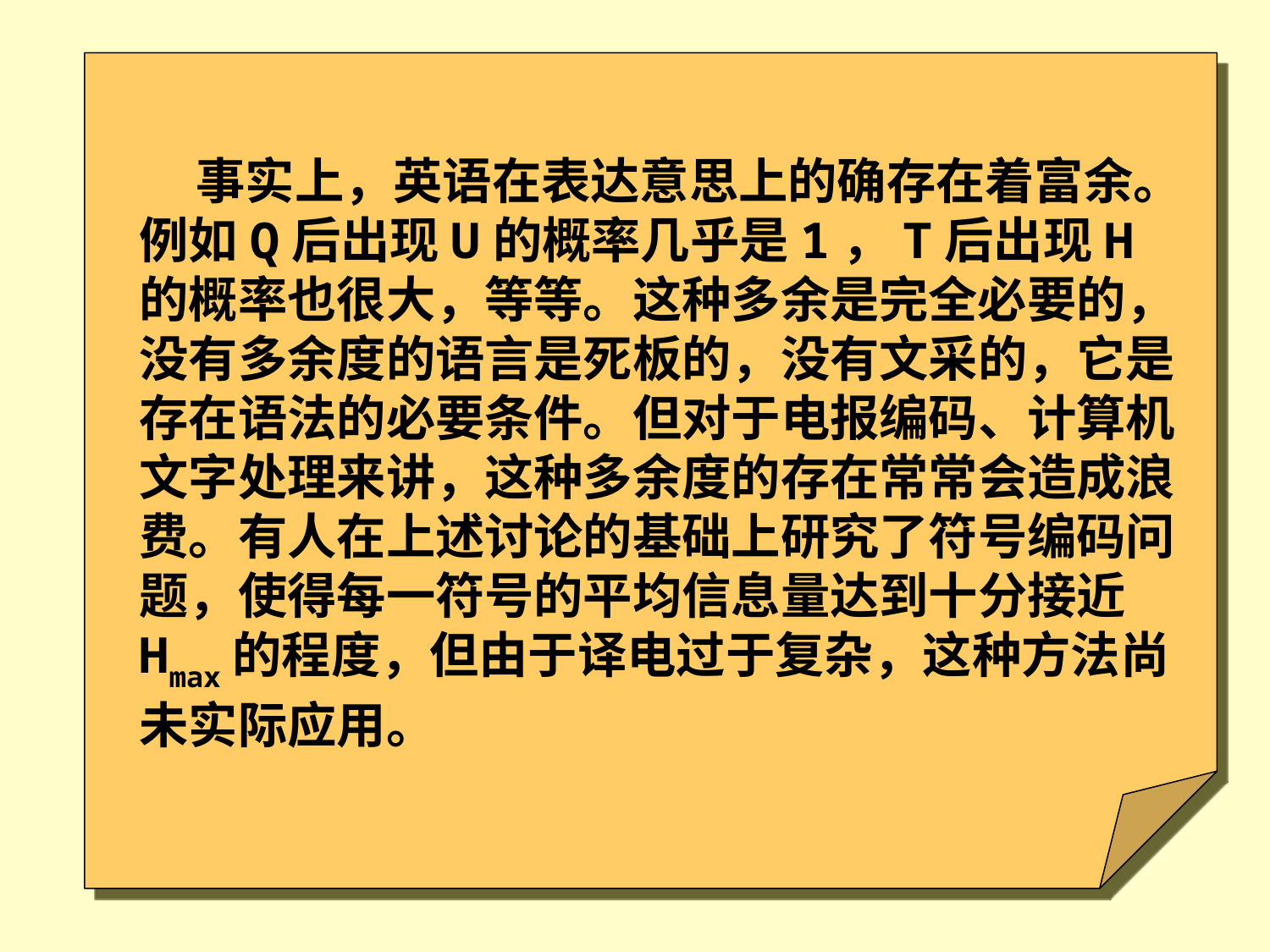

事实上，英语在表达意思上的确存在着富余。例如Q后出现U的概率几乎是1，T后出现H的概率也很大，等等。这种多余是完全必要的，没有多余度的语言是死板的，没有文采的，它是存在语法的必要条件。但对于电报编码、计算机文字处理来讲，这种多余度的存在常常会造成浪费。有人在上述讨论的基础上研究了符号编码问题，使得每一符号的平均信息量达到十分接近Hmax的程度，但由于译电过于复杂，这种方法尚未实际应用。